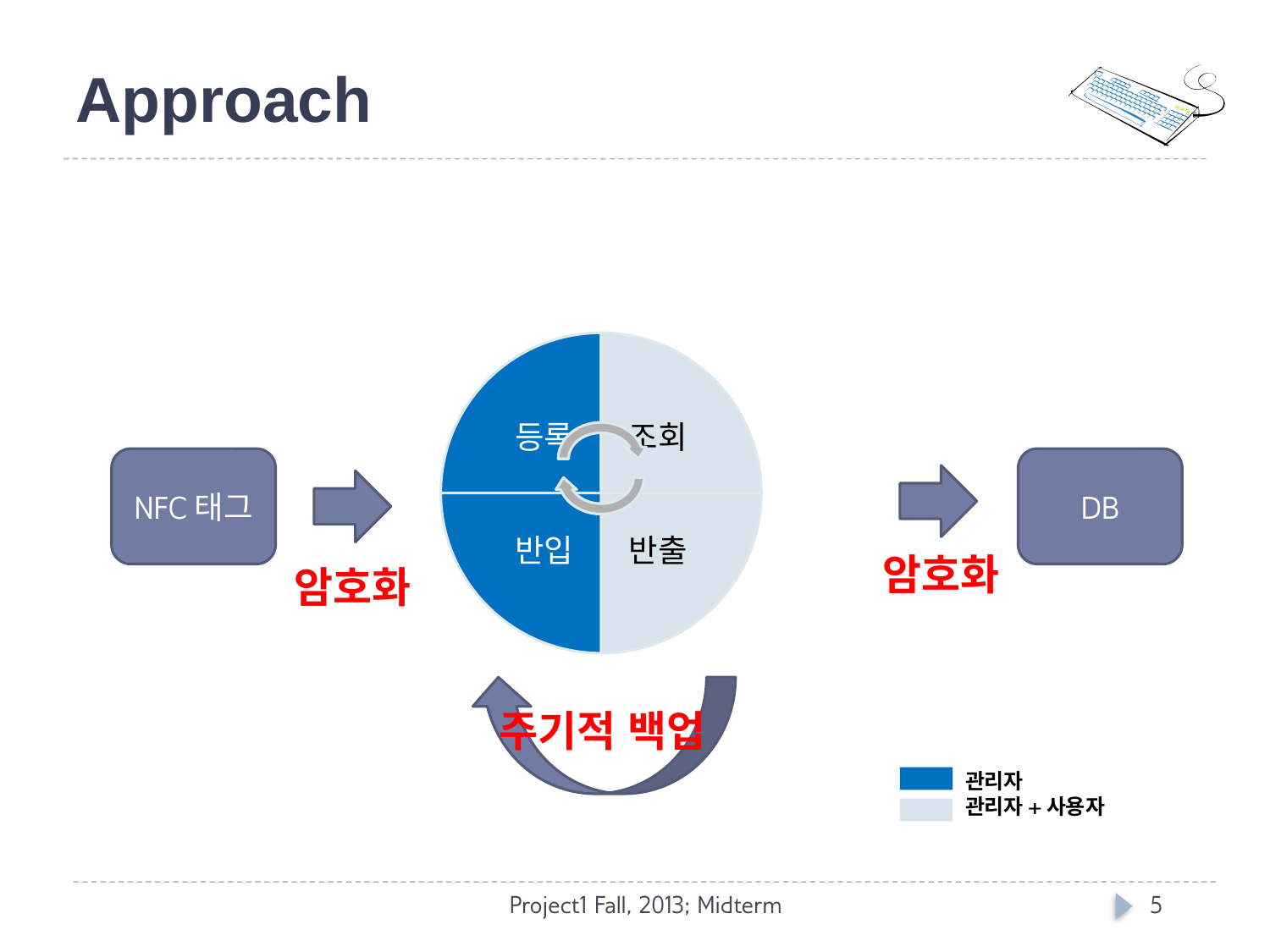

# Approach

등록
조회
반출
반입
반출
NFC태그
DB

암호화
암호화

주기적 백업
관리자
관리자+사용자

Project1 Fall, 2013; Midterm
5